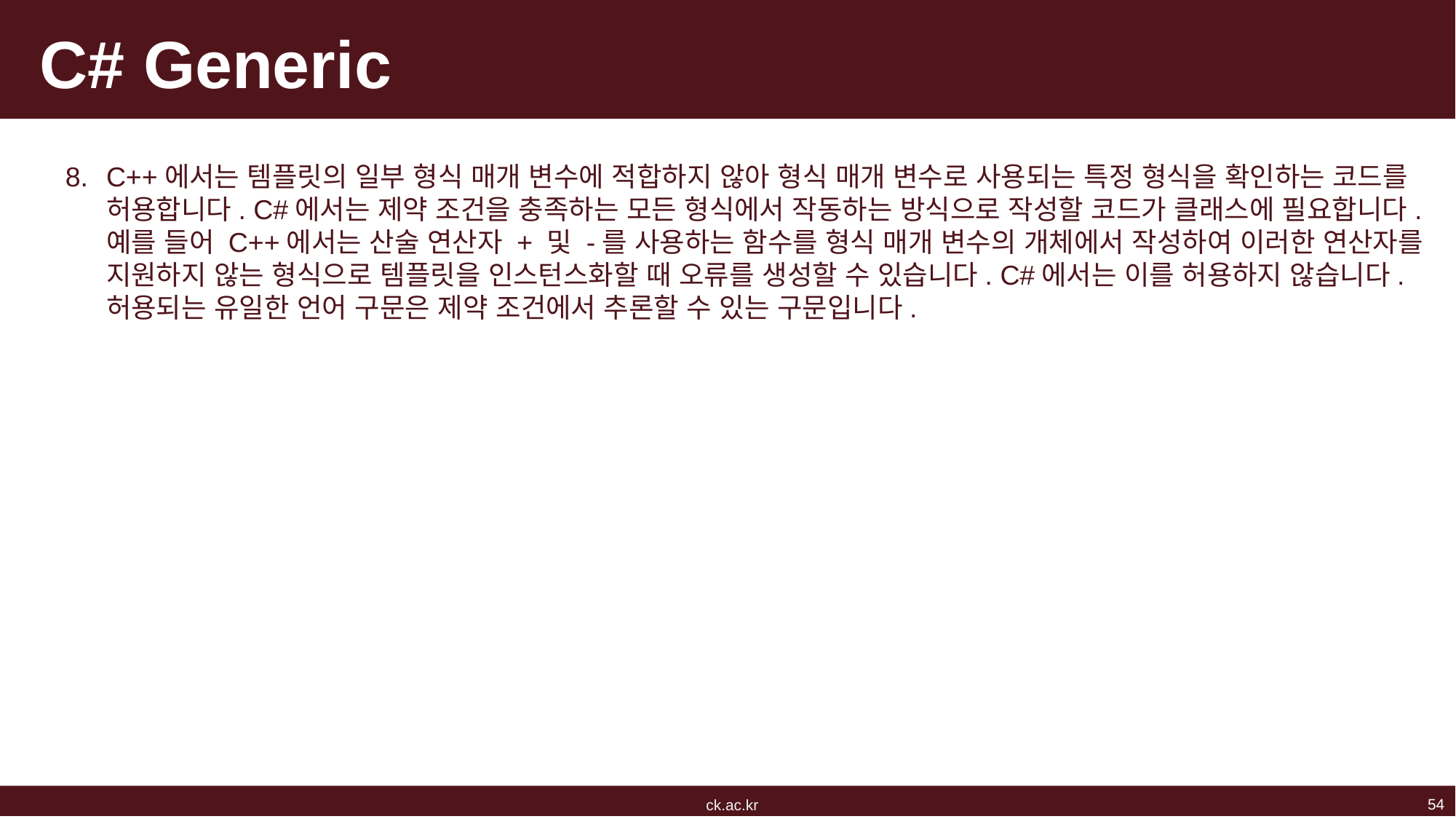

# C# Generic
C++에서는 템플릿의 일부 형식 매개 변수에 적합하지 않아 형식 매개 변수로 사용되는 특정 형식을 확인하는 코드를 허용합니다. C#에서는 제약 조건을 충족하는 모든 형식에서 작동하는 방식으로 작성할 코드가 클래스에 필요합니다. 예를 들어 C++에서는 산술 연산자 + 및 -를 사용하는 함수를 형식 매개 변수의 개체에서 작성하여 이러한 연산자를 지원하지 않는 형식으로 템플릿을 인스턴스화할 때 오류를 생성할 수 있습니다. C#에서는 이를 허용하지 않습니다. 허용되는 유일한 언어 구문은 제약 조건에서 추론할 수 있는 구문입니다.
54
ck.ac.kr